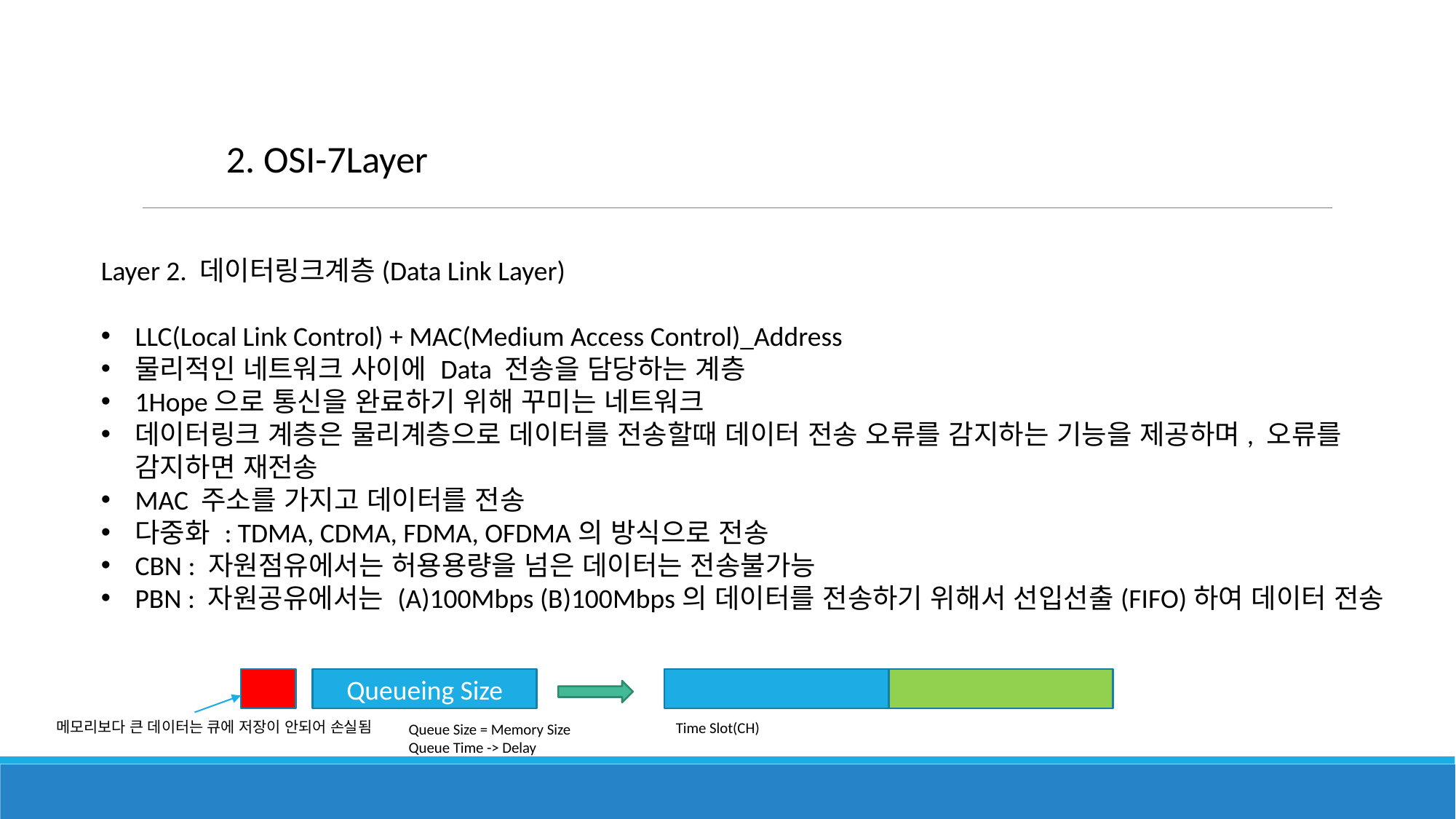

2. OSI-7Layer
Layer 2. 데이터링크계층(Data Link Layer)

LLC(Local Link Control) + MAC(Medium Access Control)_Address
물리적인 네트워크 사이에 Data 전송을 담당하는 계층
1Hope으로 통신을 완료하기 위해 꾸미는 네트워크
데이터링크 계층은 물리계층으로 데이터를 전송할때 데이터 전송 오류를 감지하는 기능을 제공하며, 오류를 감지하면 재전송
MAC 주소를 가지고 데이터를 전송
다중화 : TDMA, CDMA, FDMA, OFDMA의 방식으로 전송
CBN : 자원점유에서는 허용용량을 넘은 데이터는 전송불가능
PBN : 자원공유에서는 (A)100Mbps (B)100Mbps의 데이터를 전송하기 위해서 선입선출(FIFO)하여 데이터 전송

Queueing Size

메모리보다 큰 데이터는 큐에 저장이 안되어 손실됨
Time Slot(CH)
Queue Size = Memory Size
Queue Time -> Delay